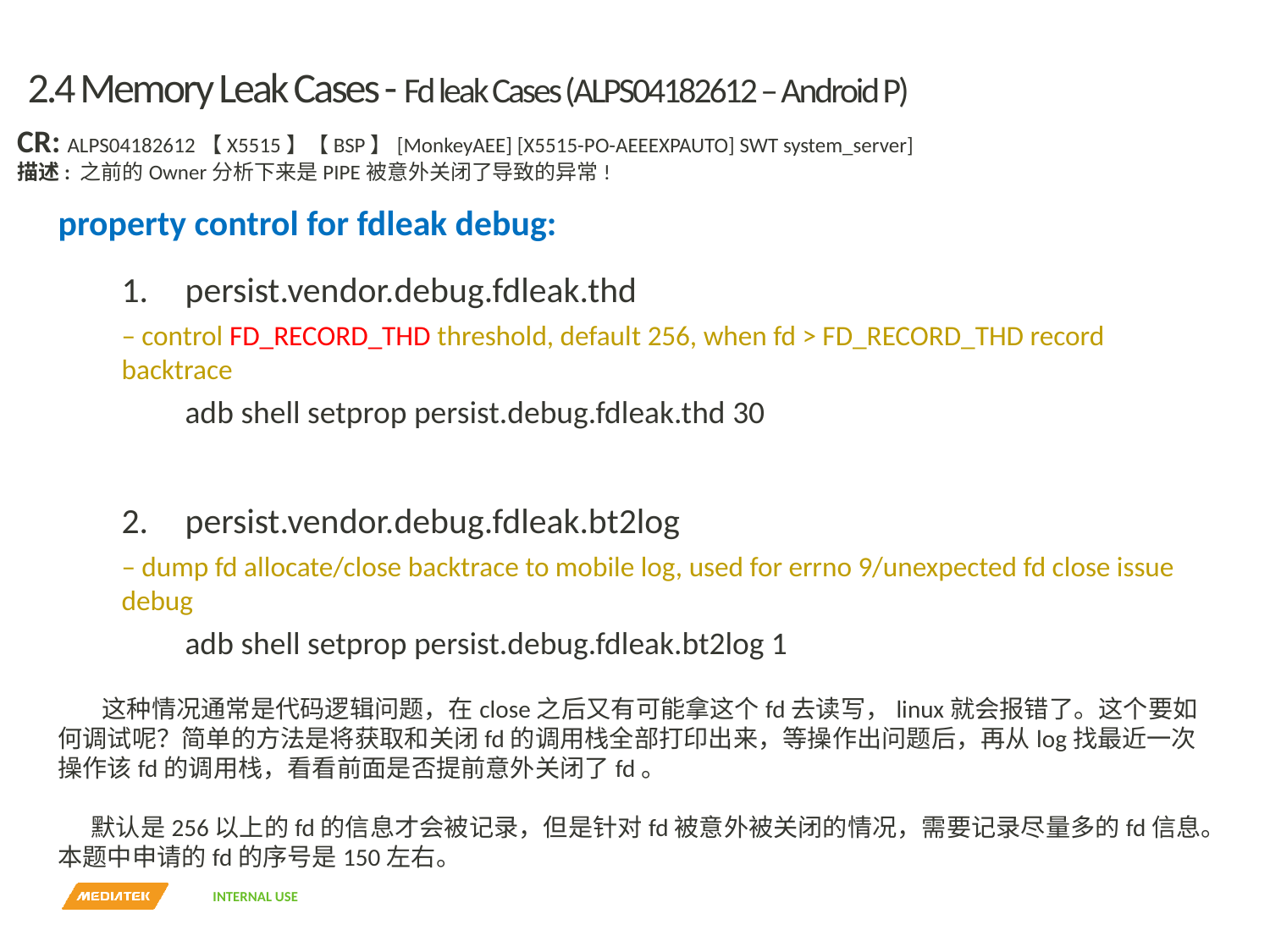

# 2.4 Memory Leak Cases - Fd leak Cases (ALPS04182612 – Android P)
CR: ALPS04182612【X5515】【BSP】[MonkeyAEE] [X5515-PO-AEEEXPAUTO] SWT system_server]
描述: 之前的Owner分析下来是PIPE被意外关闭了导致的异常!

property control for fdleak debug:
persist.vendor.debug.fdleak.thd
– control FD_RECORD_THD threshold, default 256, when fd > FD_RECORD_THD record backtrace
adb shell setprop persist.debug.fdleak.thd 30

persist.vendor.debug.fdleak.bt2log
– dump fd allocate/close backtrace to mobile log, used for errno 9/unexpected fd close issue debug
adb shell setprop persist.debug.fdleak.bt2log 1
       这种情况通常是代码逻辑问题，在close之后又有可能拿这个fd去读写，linux就会报错了。这个要如何调试呢？简单的方法是将获取和关闭fd的调用栈全部打印出来，等操作出问题后，再从log找最近一次操作该fd的调用栈，看看前面是否提前意外关闭了fd。

     默认是256以上的fd的信息才会被记录，但是针对fd被意外被关闭的情况，需要记录尽量多的fd信息。本题中申请的fd的序号是150左右。